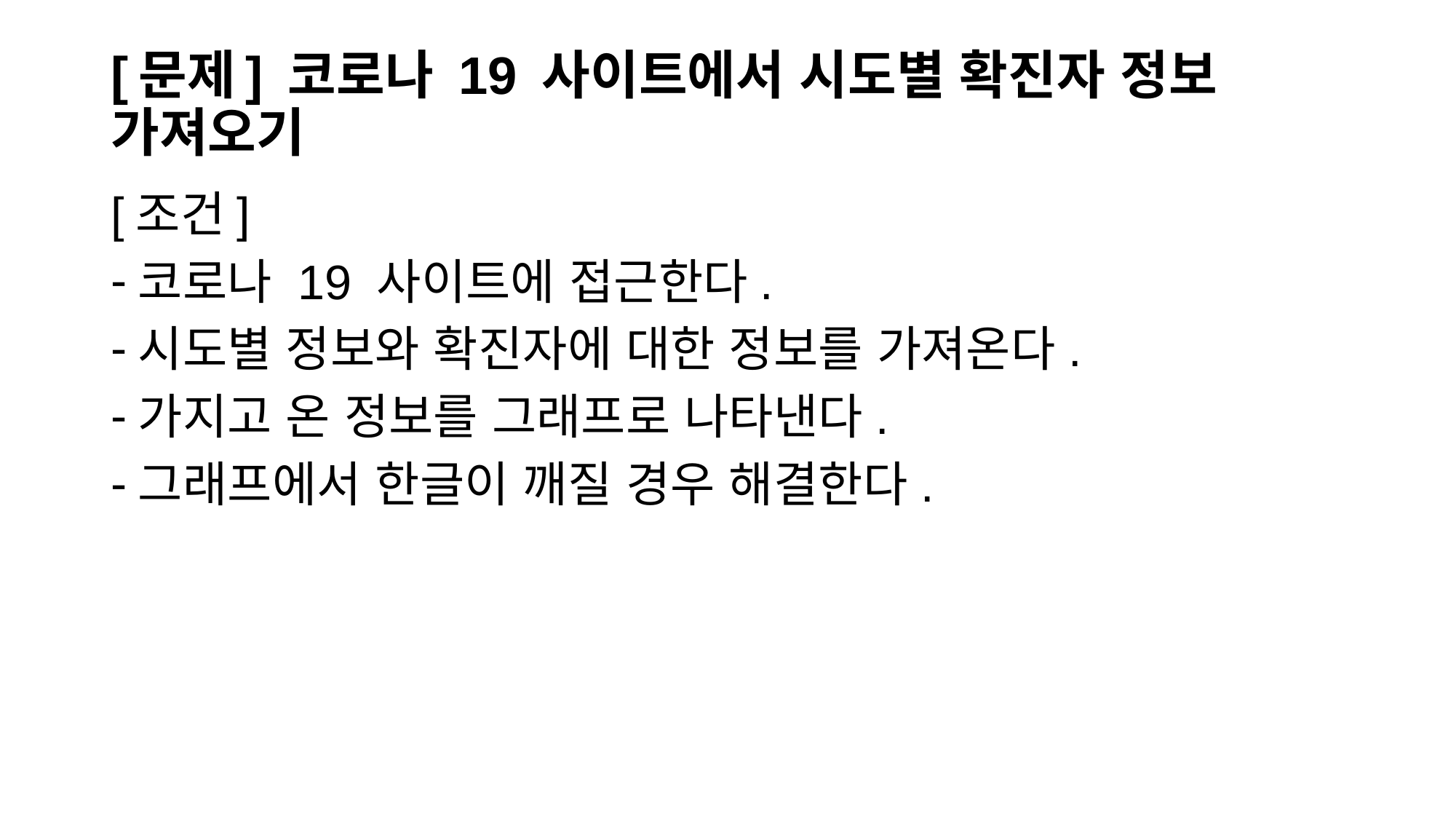

# [문제] 코로나 19 사이트에서 시도별 확진자 정보 가져오기
[조건]
코로나 19 사이트에 접근한다.
시도별 정보와 확진자에 대한 정보를 가져온다.
가지고 온 정보를 그래프로 나타낸다.
그래프에서 한글이 깨질 경우 해결한다.